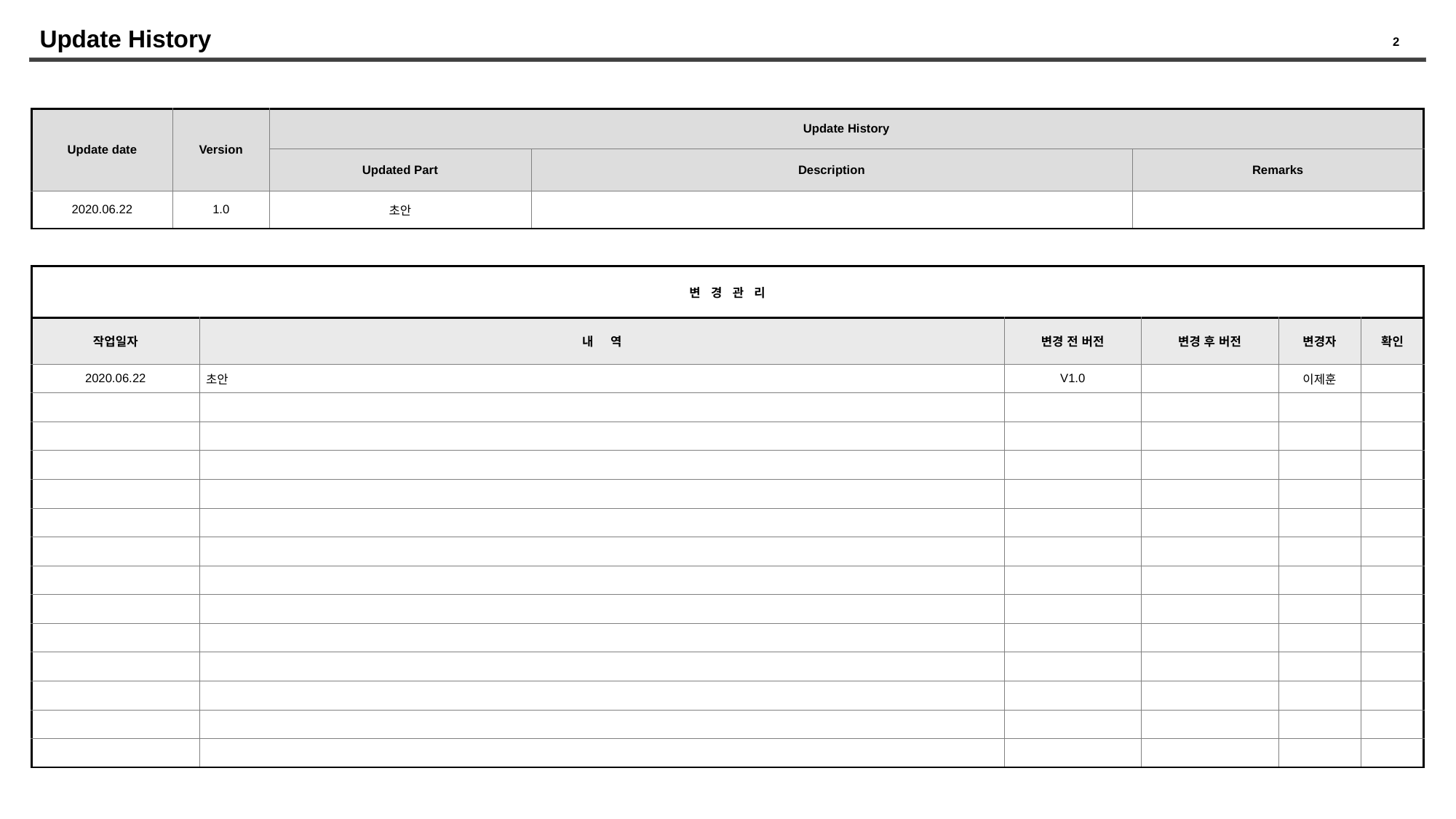

# Update History
| Update date | Version | Update History |  |  |
| --- | --- | --- | --- | --- |
|  |  | Updated Part | Description | Remarks |
| 2020.06.22 | 1.0 | 초안 |  |  |
| 변 경 관 리 |  |  |  |  |  |
| --- | --- | --- | --- | --- | --- |
| 작업일자 | 내 역 | 변경 전 버전 | 변경 후 버전 | 변경자 | 확인 |
| 2020.06.22 | 초안 | V1.0 |  | 이제훈 |  |
|  |  |  |  |  |  |
|  |  |  |  |  |  |
|  |  |  |  |  |  |
|  |  |  |  |  |  |
|  |  |  |  |  |  |
|  |  |  |  |  |  |
|  |  |  |  |  |  |
|  |  |  |  |  |  |
|  |  |  |  |  |  |
|  |  |  |  |  |  |
|  |  |  |  |  |  |
|  |  |  |  |  |  |
|  |  |  |  |  |  |